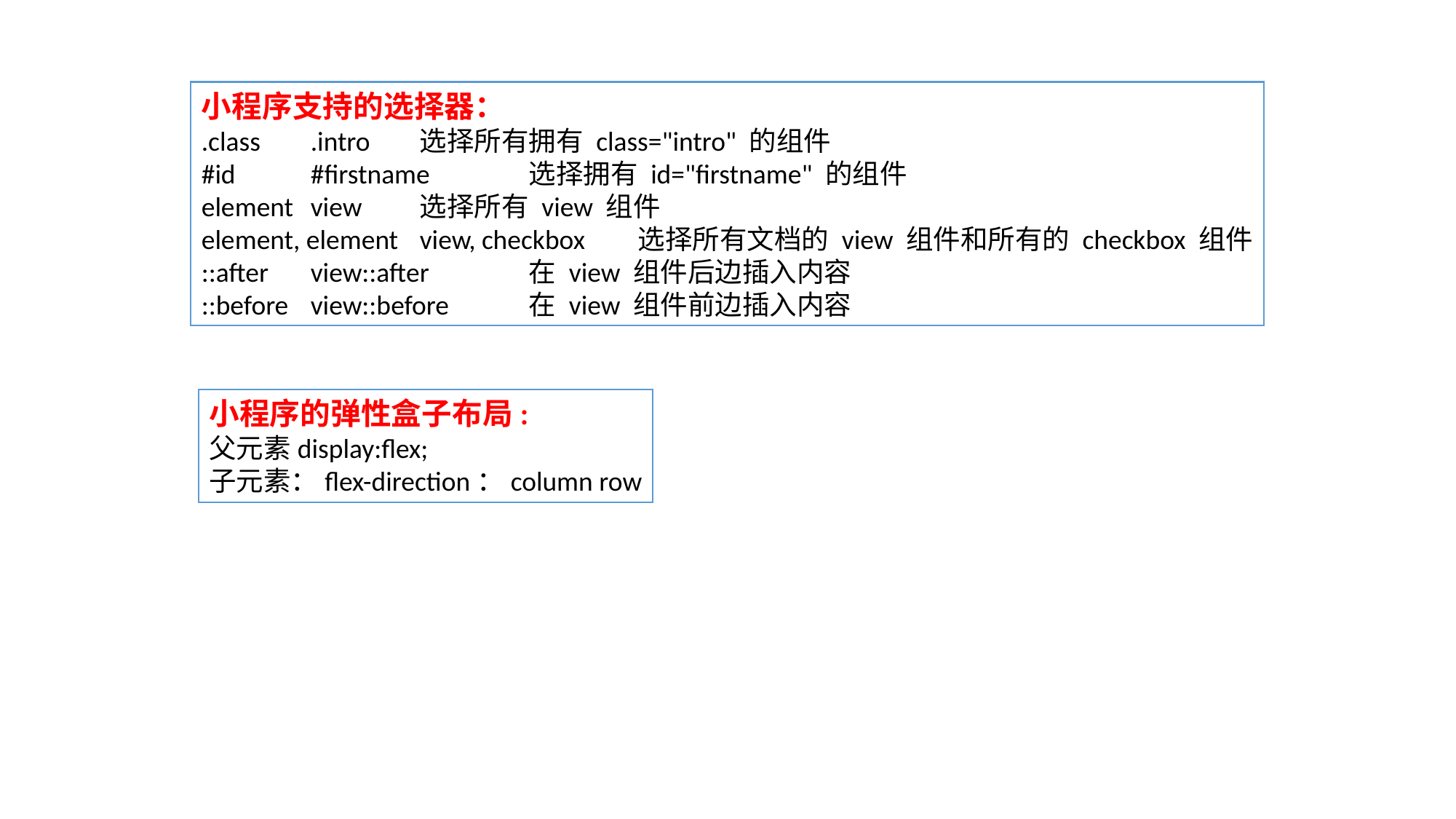

小程序支持的选择器：
.class	.intro	选择所有拥有 class="intro" 的组件
#id	#firstname	选择拥有 id="firstname" 的组件
element	view	选择所有 view 组件
element, element	view, checkbox	选择所有文档的 view 组件和所有的 checkbox 组件
::after	view::after	在 view 组件后边插入内容
::before	view::before	在 view 组件前边插入内容
小程序的弹性盒子布局:
父元素display:flex;
子元素：flex-direction：column row